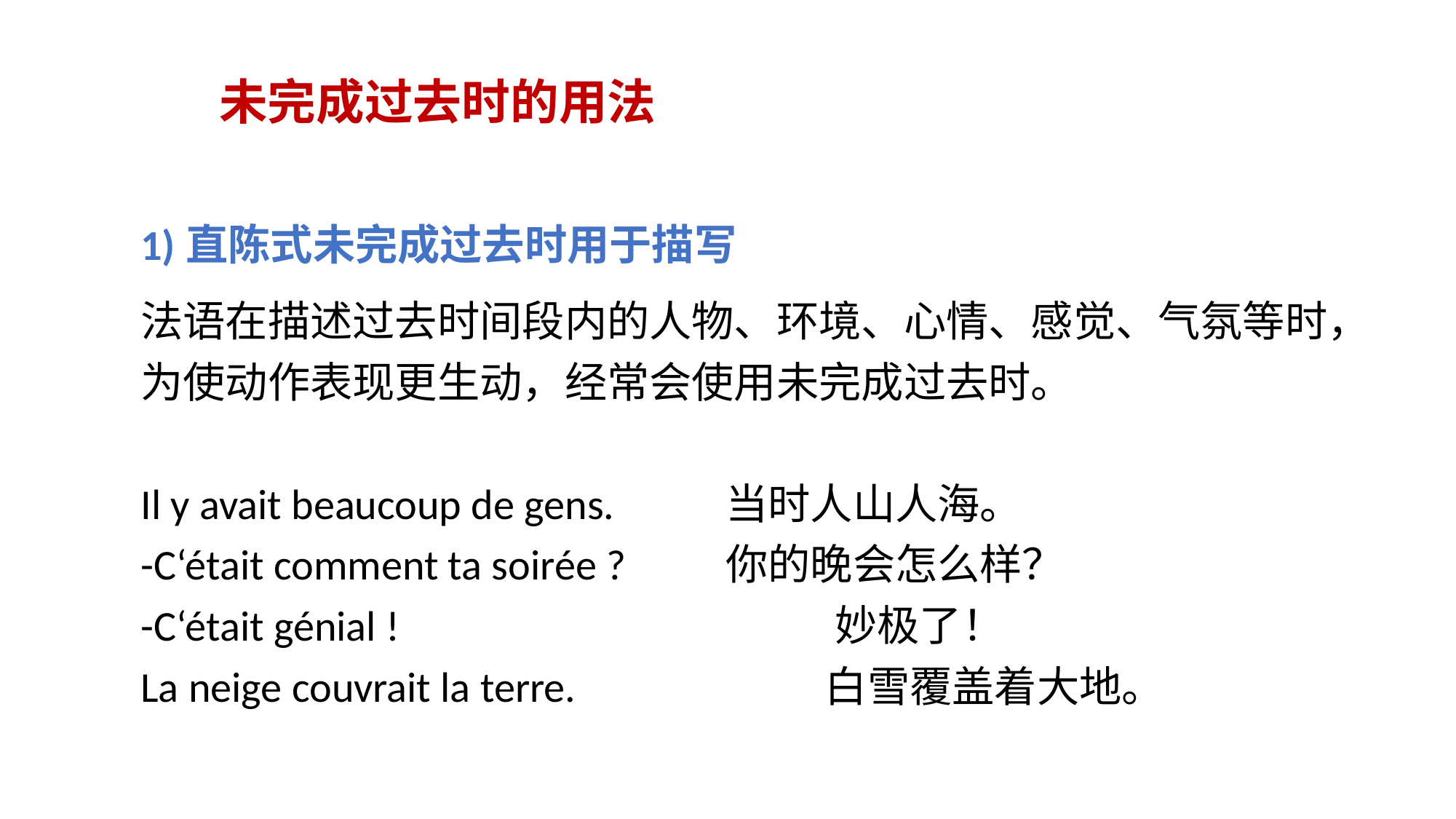

# 未完成过去时的用法
1)直陈式未完成过去时用于描写
法语在描述过去时间段内的人物、环境、心情、感觉、气氛等时，为使动作表现更生动，经常会使用未完成过去时。

Il y avait beaucoup de gens.     	   当时人山人海。
-C‘était comment ta soirée ?	   你的晚会怎么样？
-C‘était génial !				   妙极了！
La neige couvrait la terre. 		  白雪覆盖着大地。